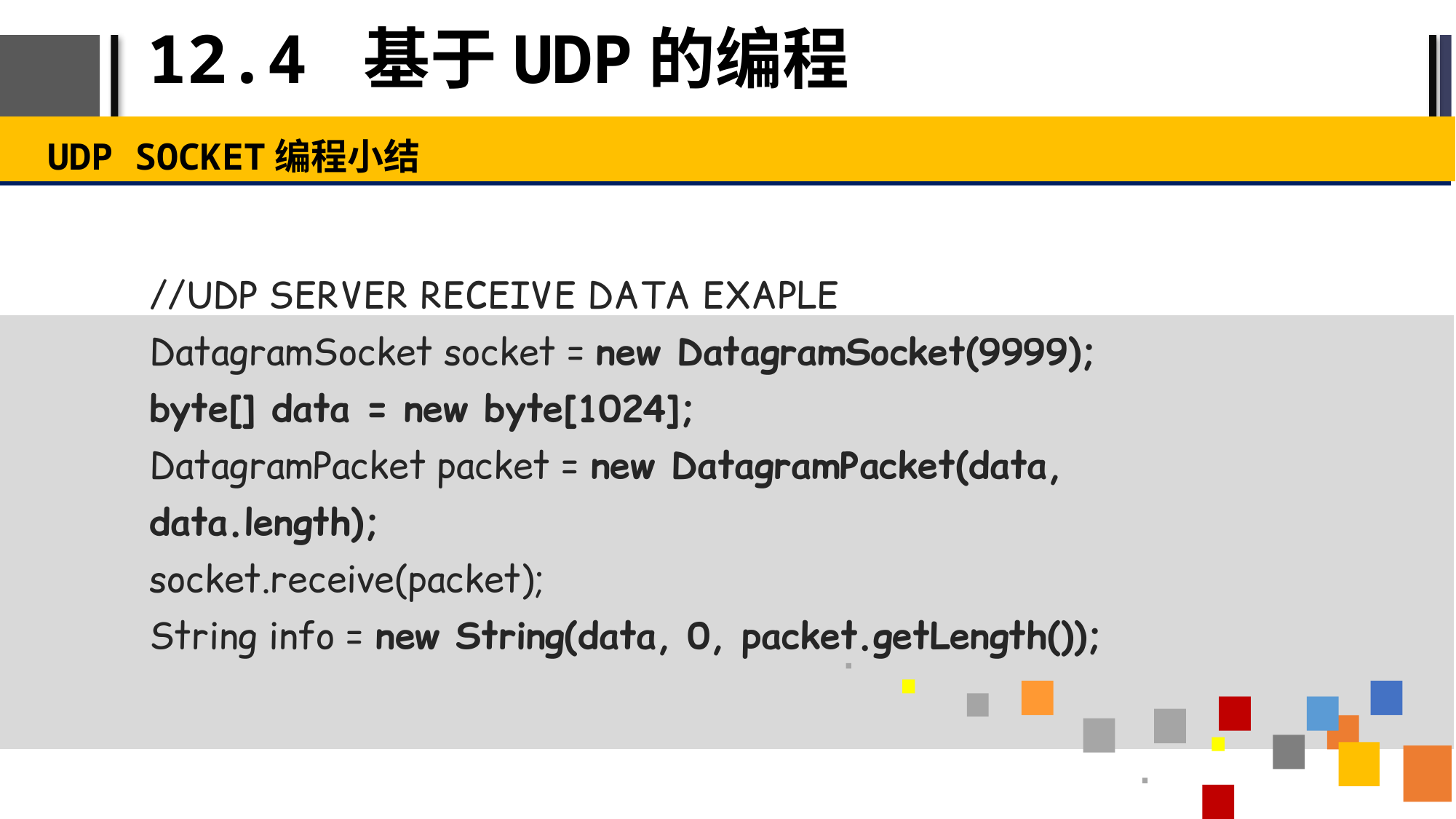

# 12.4 基于UDP的编程

UDP SOCKET编程小结

//UDP SERVER RECEIVE DATA EXAPLE
DatagramSocket socket = new DatagramSocket(9999);
byte[] data = new byte[1024];
DatagramPacket packet = new DatagramPacket(data, data.length);
socket.receive(packet);
String info = new String(data, 0, packet.getLength());